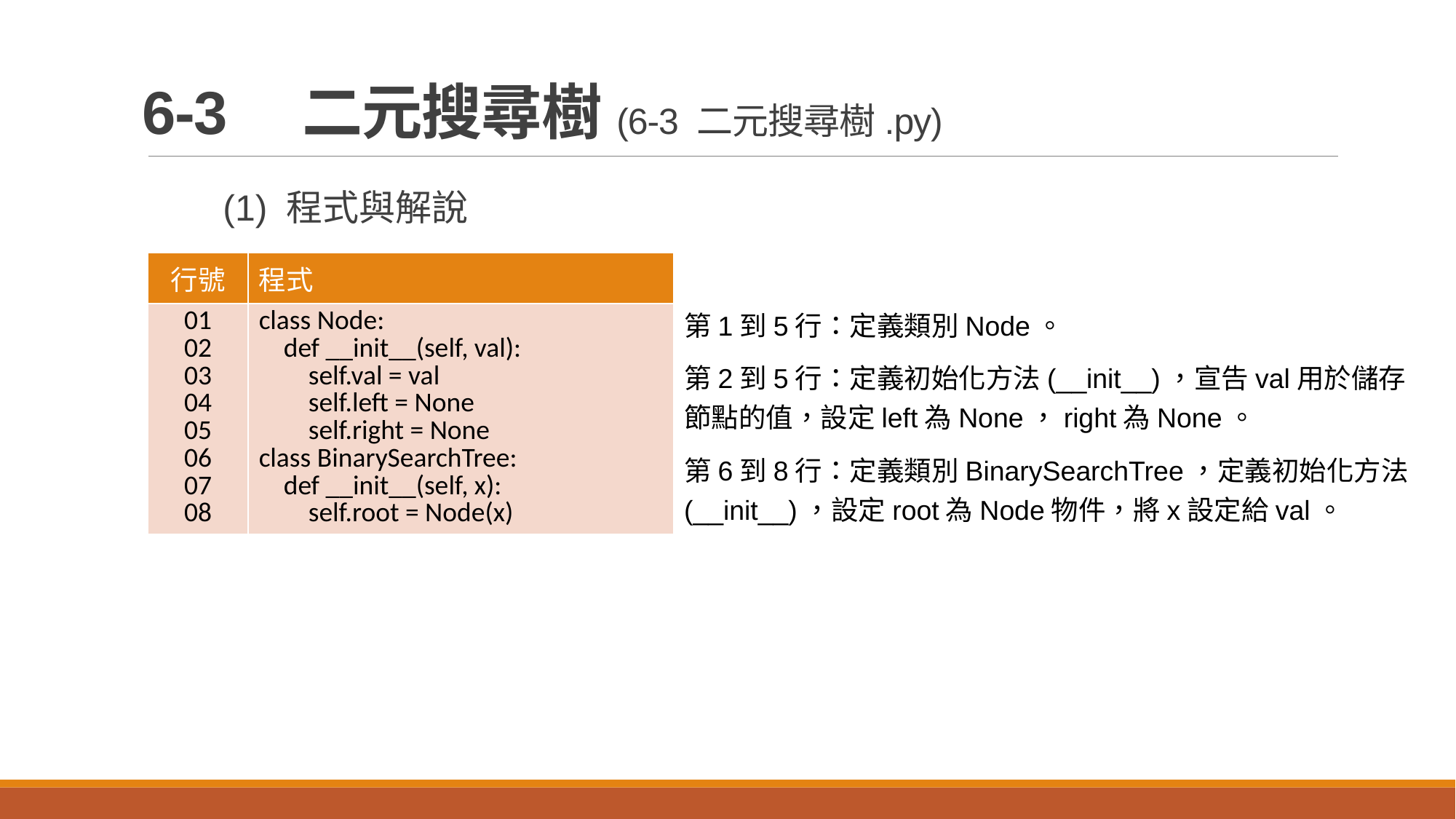

# 6-3　二元搜尋樹(6-3 二元搜尋樹.py)
(1) 程式與解說
| 行號 | 程式 |
| --- | --- |
| 01 02 03 04 05 06 07 08 | class Node: def \_\_init\_\_(self, val): self.val = val self.left = None self.right = None class BinarySearchTree: def \_\_init\_\_(self, x): self.root = Node(x) |
第1到5行：定義類別Node。
第2到5行：定義初始化方法(__init__)，宣告val用於儲存節點的值，設定left為None，right為None。
第6到8行：定義類別BinarySearchTree，定義初始化方法(__init__)，設定root為Node物件，將x設定給val。